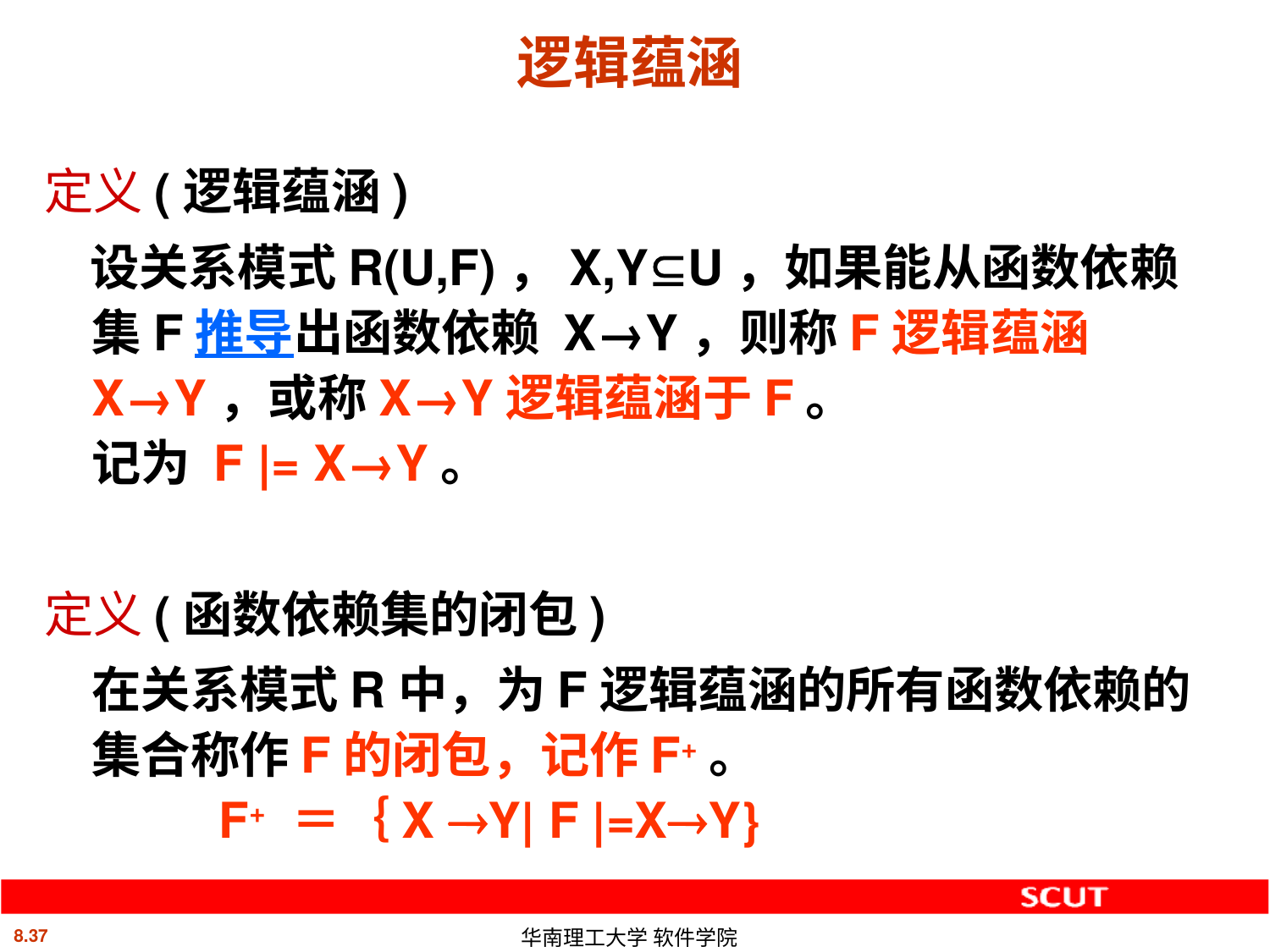

# 逻辑蕴涵
定义(逻辑蕴涵)
   设关系模式R(U,F)，X,Y⊆U，如果能从函数依赖集F推导出函数依赖 X→Y，则称F逻辑蕴涵 X→Y，或称X→Y逻辑蕴涵于F。
记为 F |= X→Y。

定义(函数依赖集的闭包)
	在关系模式R中，为F逻辑蕴涵的所有函数依赖的集合称作F的闭包，记作F+。
	F+ ＝｛X →Y| F |=X→Y}